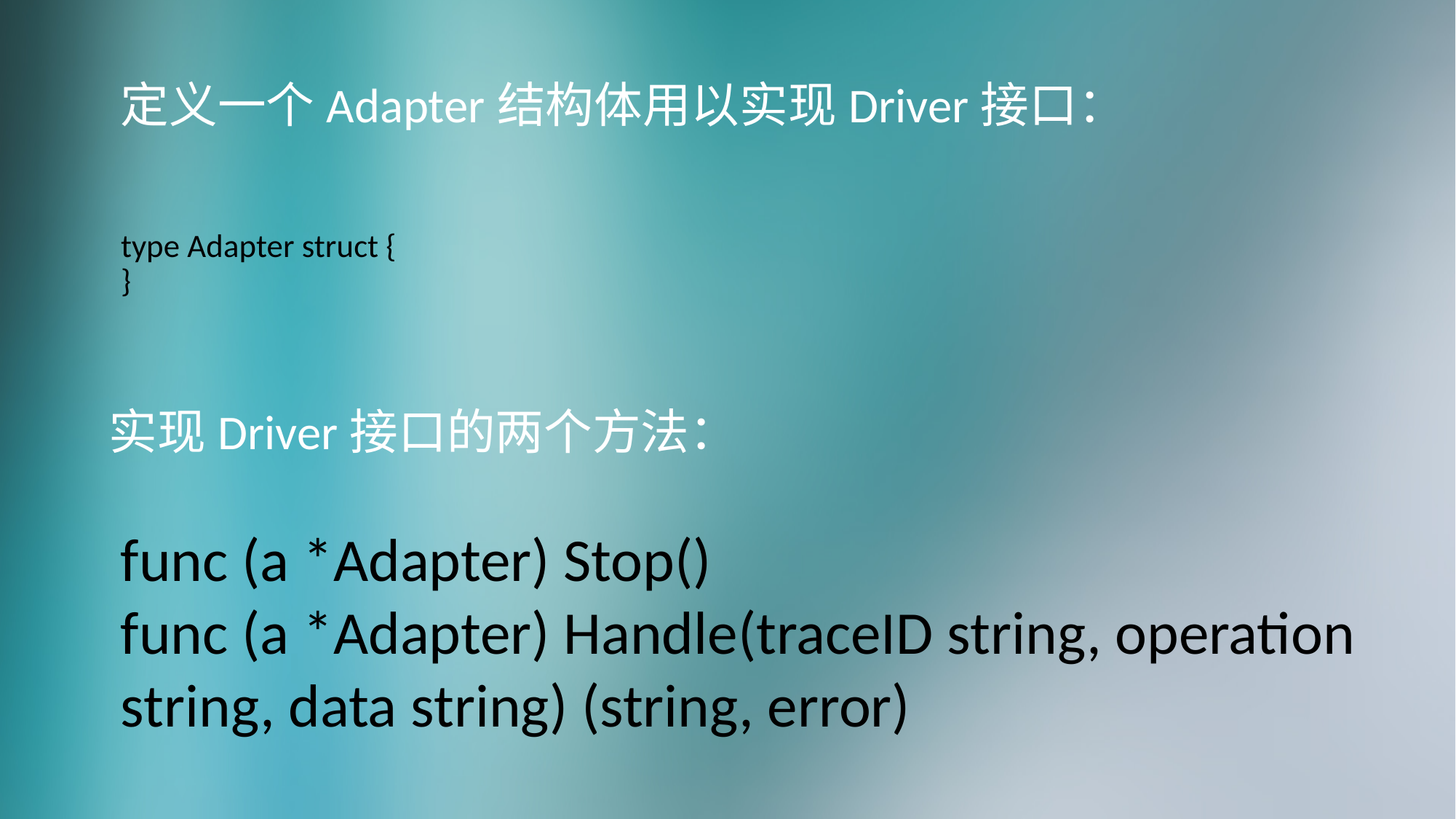

定义一个Adapter结构体用以实现Driver接口：
# type Adapter struct { }
实现Driver接口的两个方法：
func (a *Adapter) Stop()
func (a *Adapter) Handle(traceID string, operation string, data string) (string, error)